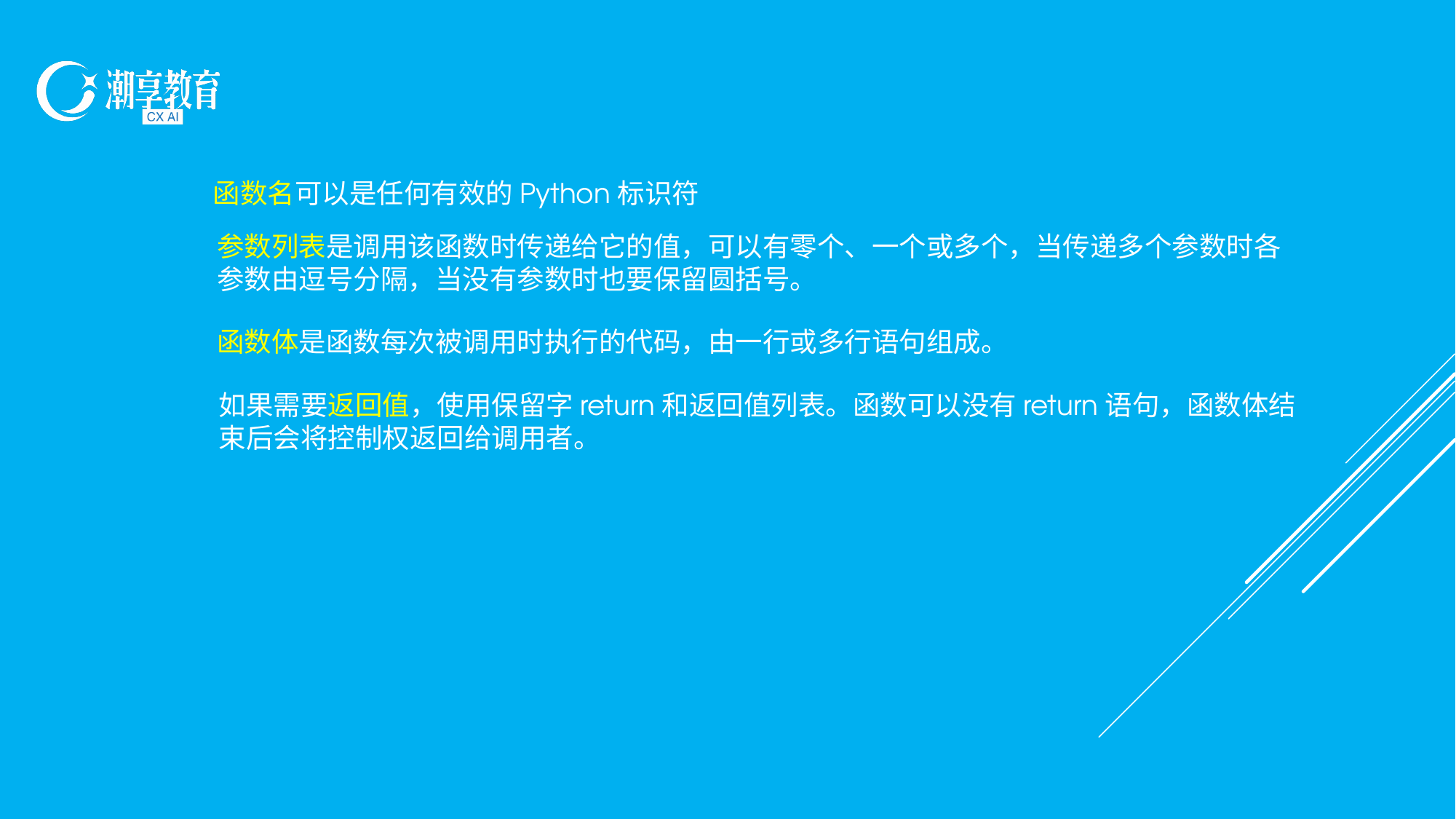

函数名可以是任何有效的Python标识符
参数列表是调用该函数时传递给它的值，可以有零个、一个或多个，当传递多个参数时各参数由逗号分隔，当没有参数时也要保留圆括号。
函数体是函数每次被调用时执行的代码，由一行或多行语句组成。
如果需要返回值，使用保留字return和返回值列表。函数可以没有return语句，函数体结束后会将控制权返回给调用者。